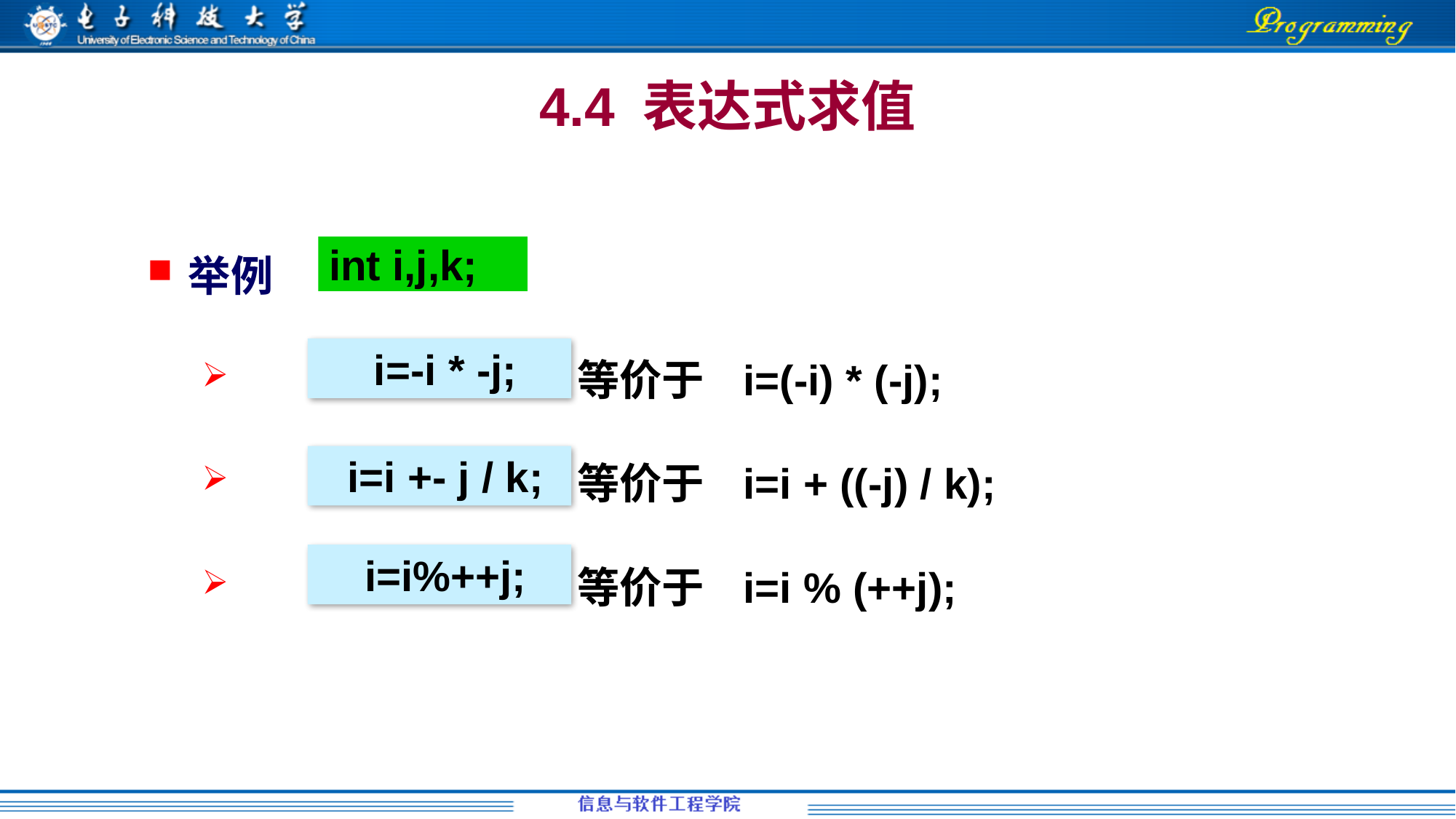

4.4 表达式求值
举例
   	                       等价于   i=(-i) * (-j);
  	                       等价于   i=i + ((-j) / k);
  	                       等价于   i=i % (++j);
int i,j,k;
 i=-i * -j;
 i=i +- j / k;
 i=i%++j;